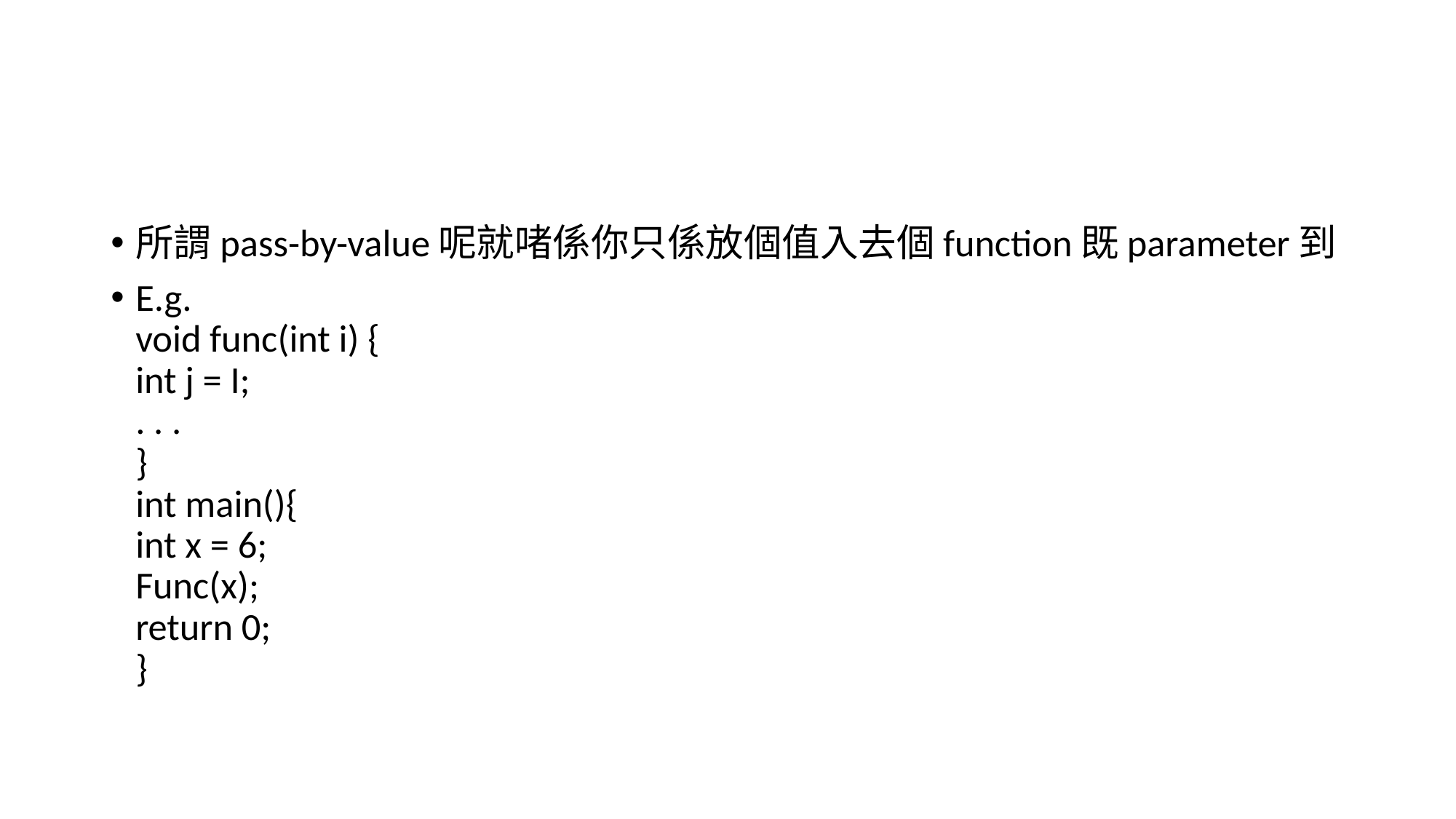

#
所謂pass-by-value呢就啫係你只係放個值入去個function既parameter到
E.g.
void func(int i) {
int j = I;
. . .
}
int main(){
int x = 6;
Func(x);
return 0;
}